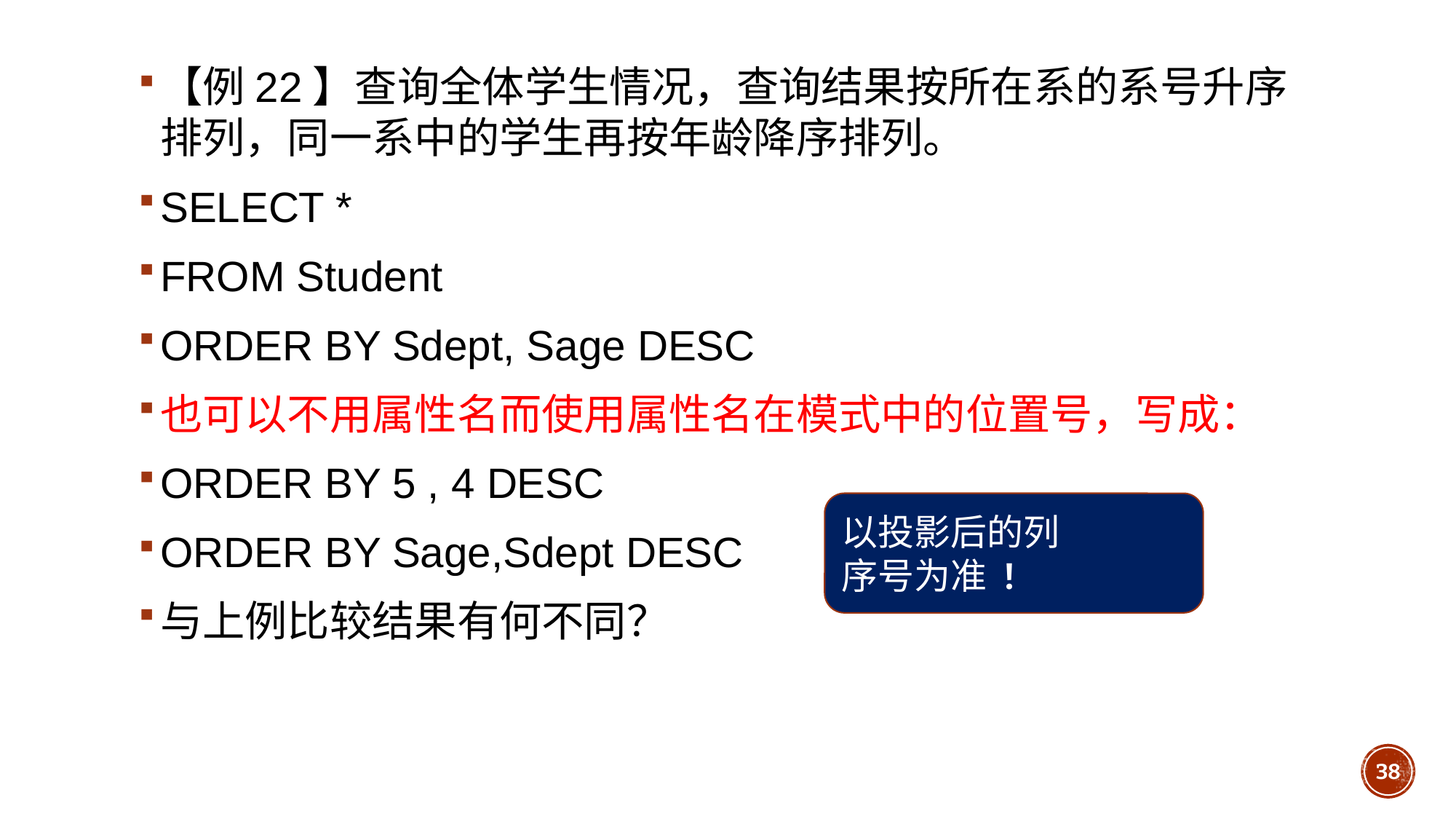

【例22】查询全体学生情况，查询结果按所在系的系号升序排列，同一系中的学生再按年龄降序排列。
SELECT *
FROM Student
ORDER BY Sdept, Sage DESC
也可以不用属性名而使用属性名在模式中的位置号，写成：
ORDER BY 5 , 4 DESC
ORDER BY Sage,Sdept DESC
与上例比较结果有何不同？

以投影后的列
序号为准 !
38